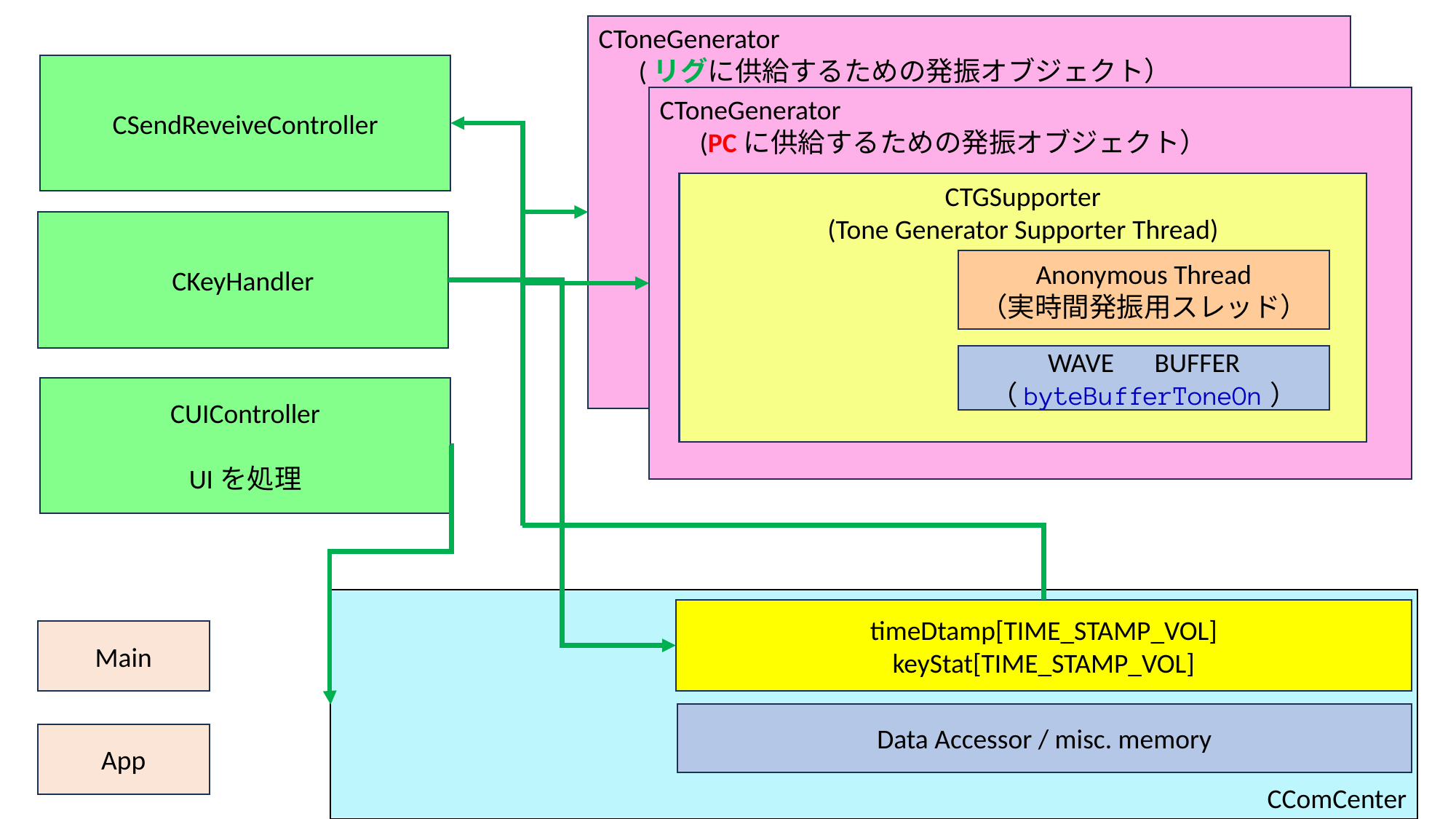

CToneGenerator
　 (リグに供給するための発振オブジェクト）
CSendReveiveController
CToneGenerator
　 (PCに供給するための発振オブジェクト）
CTGSupporter
(Tone Generator Supporter Thread)
CKeyHandler
Anonymous Thread
（実時間発振用スレッド）
WAVE　BUFFER
（byteBufferToneOn）
CUIController

UIを処理
CComCenter
timeDtamp[TIME_STAMP_VOL]
keyStat[TIME_STAMP_VOL]
Main
Data Accessor / misc. memory
App